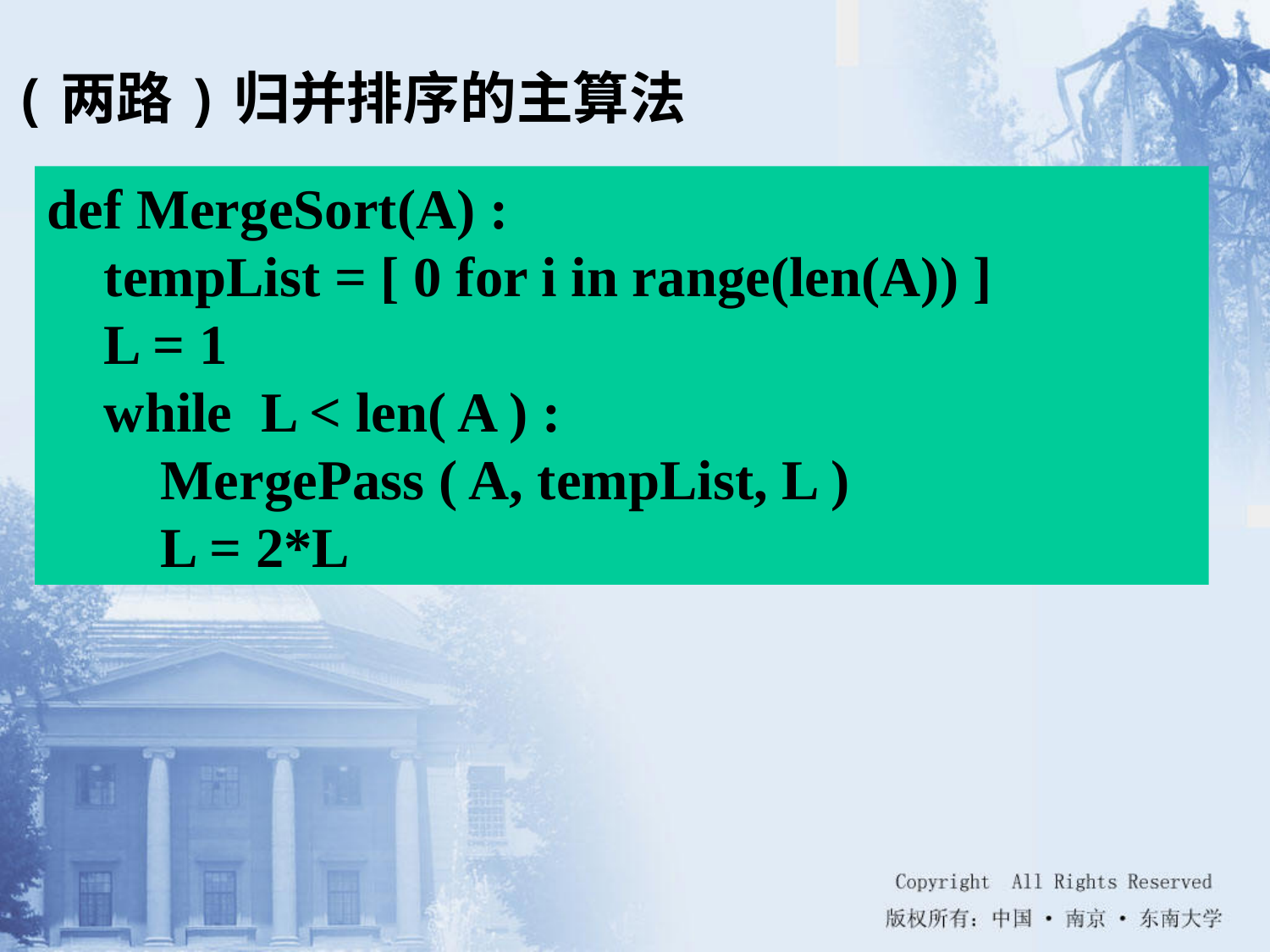

(两路)归并排序的主算法
def MergeSort(A) :
    tempList = [ 0 for i in range(len(A)) ]
    L = 1
    while  L < len( A ) :
        MergePass ( A, tempList, L )
        L = 2*L